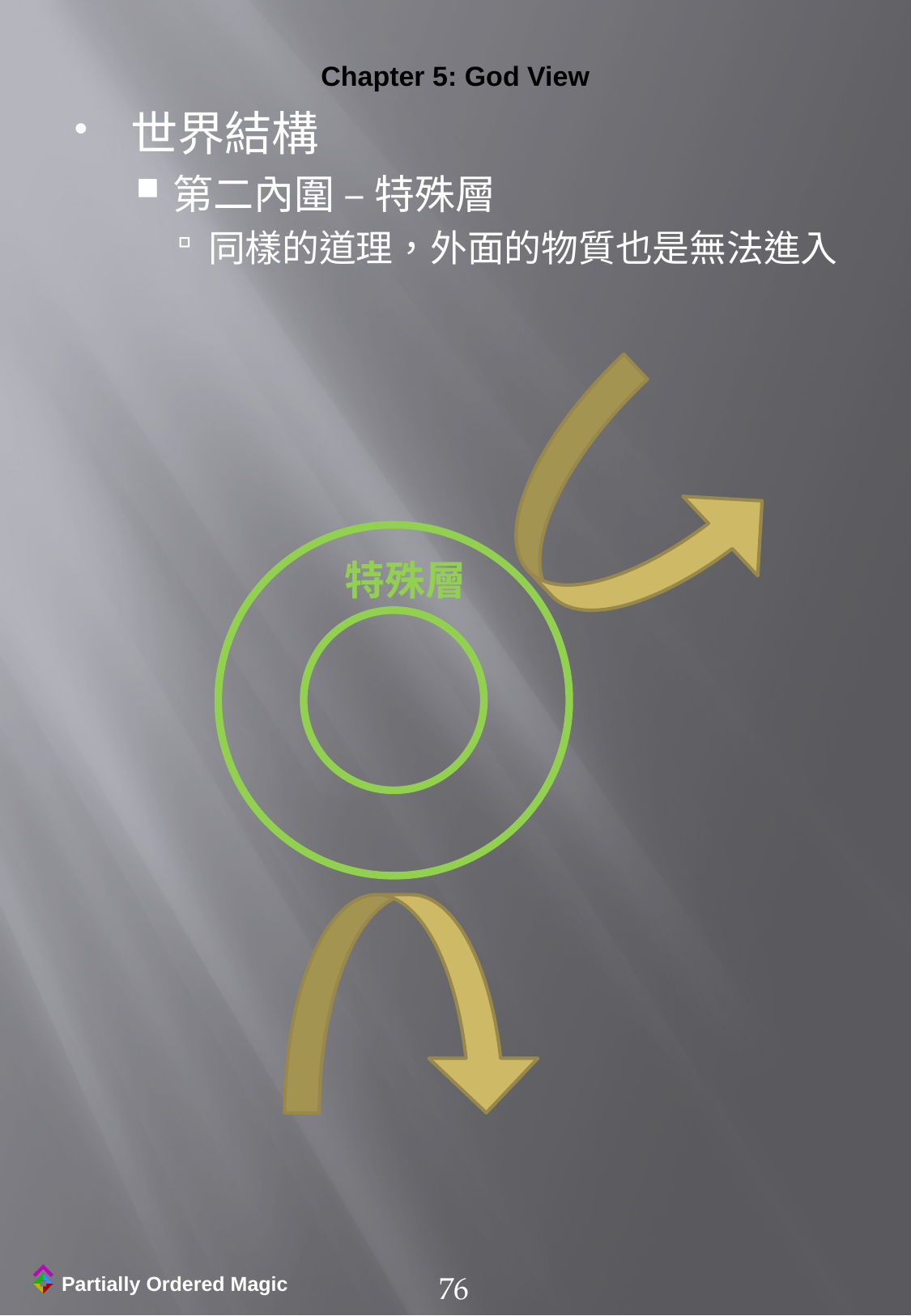

# Chapter 5: God View
世界結構
第二內圍 – 特殊層
同樣的道理，外面的物質也是無法進入

特殊層